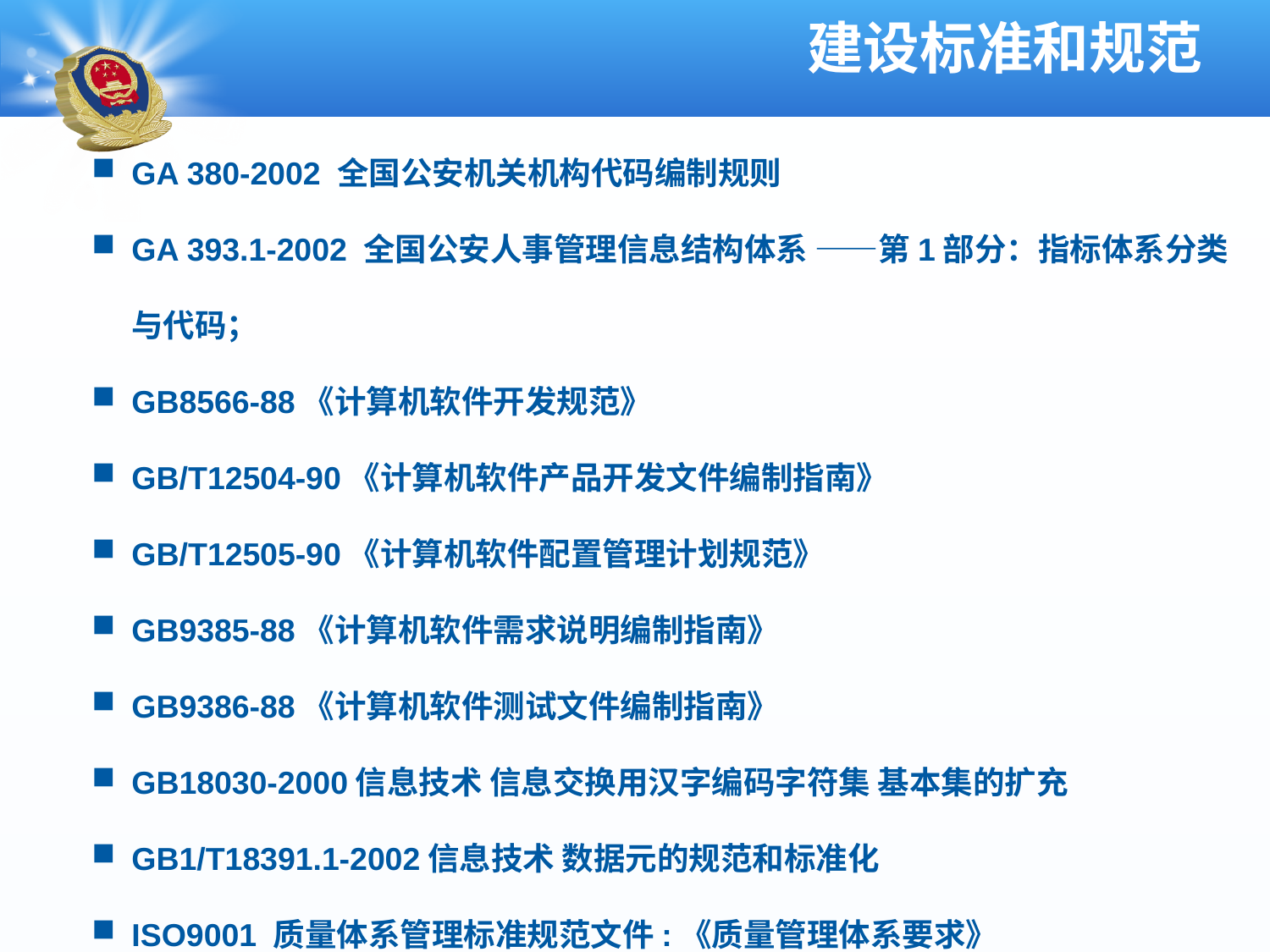

建设标准和规范
GA 380-2002 全国公安机关机构代码编制规则
GA 393.1-2002 全国公安人事管理信息结构体系 ——第1部分：指标体系分类与代码；
GB8566-88《计算机软件开发规范》
GB/T12504-90《计算机软件产品开发文件编制指南》
GB/T12505-90《计算机软件配置管理计划规范》
GB9385-88《计算机软件需求说明编制指南》
GB9386-88《计算机软件测试文件编制指南》
GB18030-2000信息技术 信息交换用汉字编码字符集 基本集的扩充
GB1/T18391.1-2002信息技术 数据元的规范和标准化
ISO9001 质量体系管理标准规范文件:《质量管理体系要求》